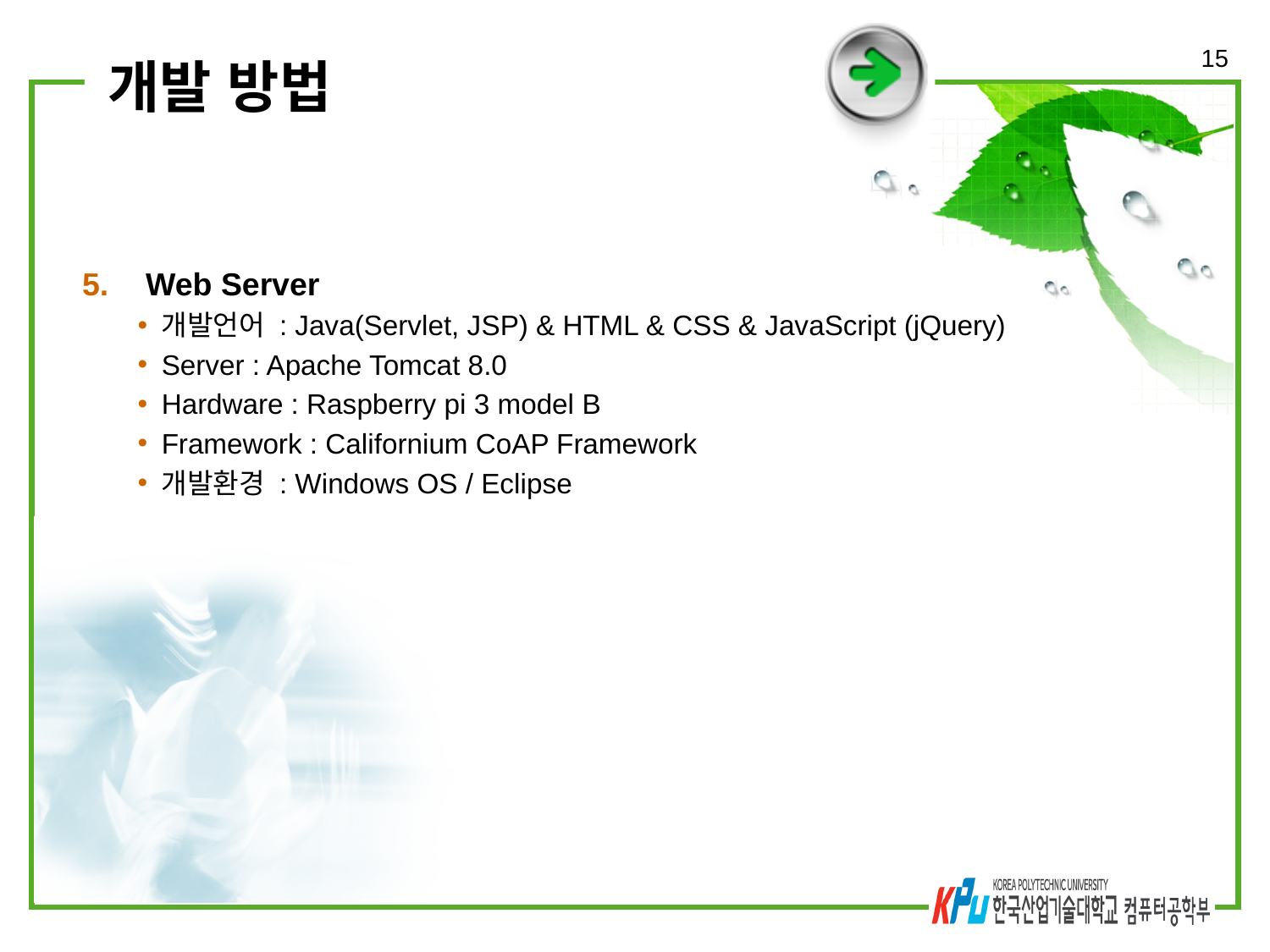

15
# 개발 방법

Web Server
개발언어 : Java(Servlet, JSP) & HTML & CSS & JavaScript (jQuery)
Server : Apache Tomcat 8.0
Hardware : Raspberry pi 3 model B
Framework : Californium CoAP Framework
개발환경 : Windows OS / Eclipse